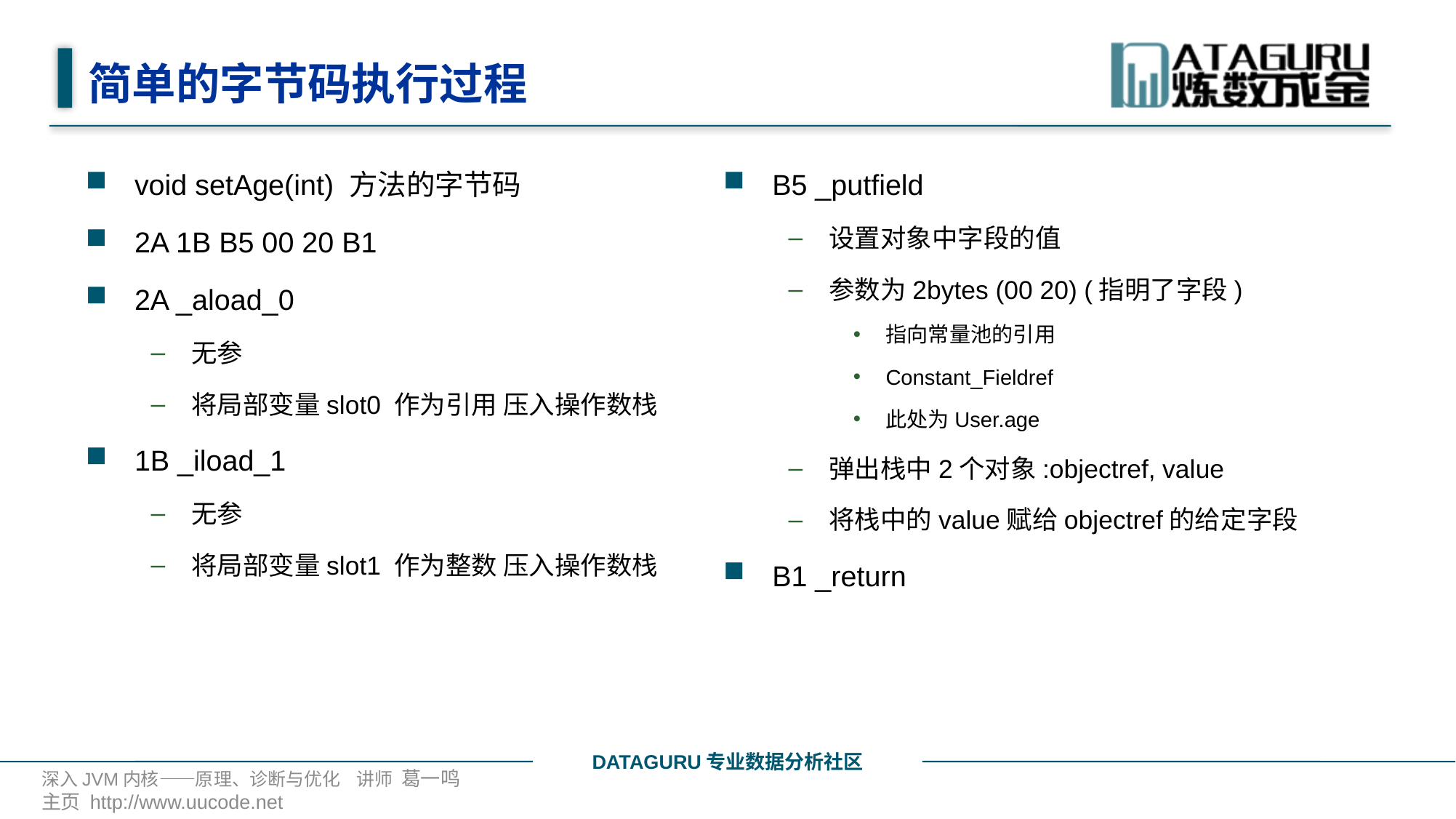

# 简单的字节码执行过程
B5 _putfield
设置对象中字段的值
参数为2bytes (00 20) (指明了字段)
指向常量池的引用
Constant_Fieldref
此处为User.age
弹出栈中2个对象:objectref, value
将栈中的value赋给objectref的给定字段
B1 _return

void setAge(int) 方法的字节码
2A 1B B5 00 20 B1
2A _aload_0
无参
将局部变量slot0 作为引用 压入操作数栈
1B _iload_1
无参
将局部变量slot1 作为整数 压入操作数栈